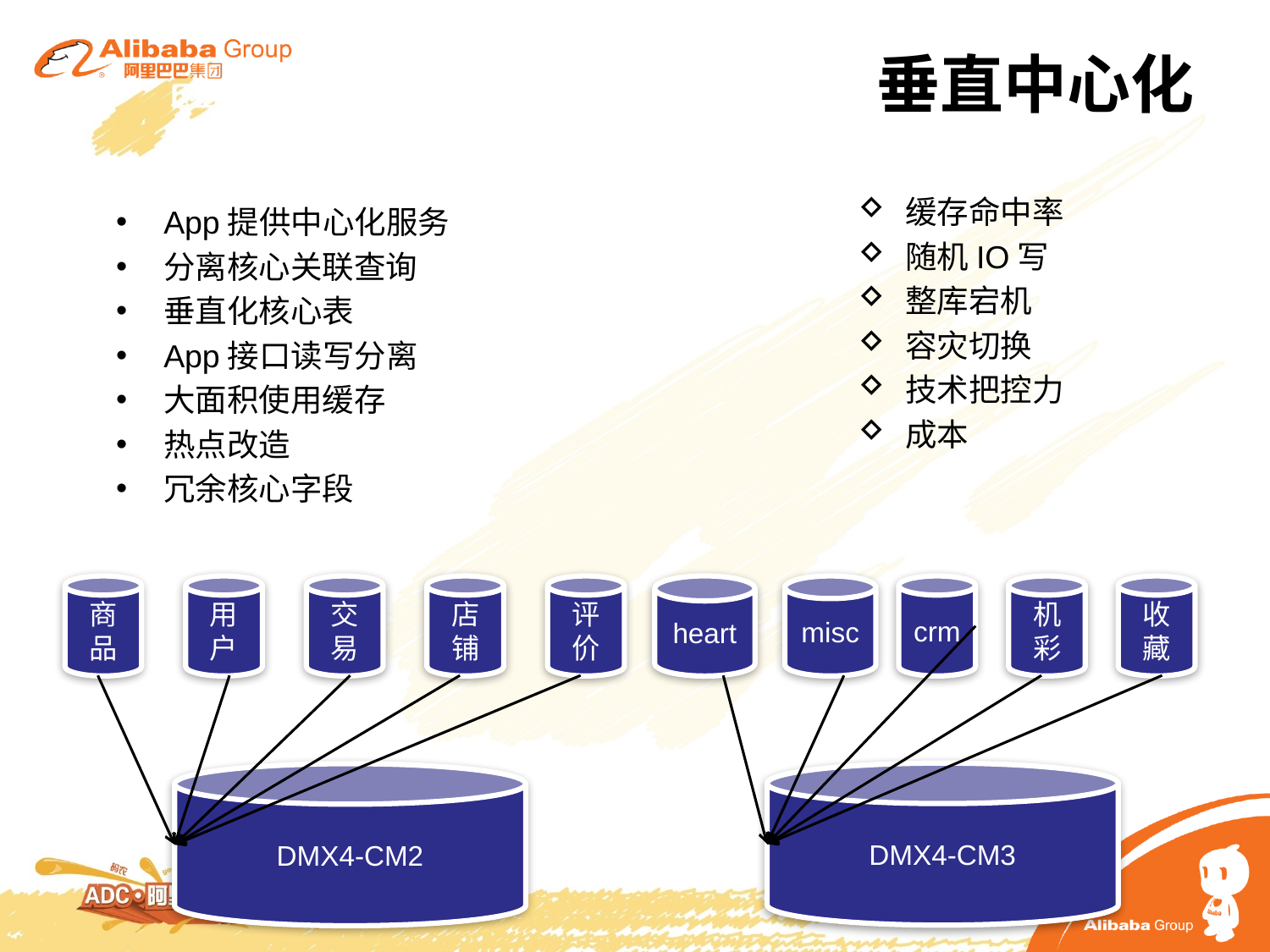

# 垂直中心化
缓存命中率
随机IO写
整库宕机
容灾切换
技术把控力
成本
App提供中心化服务
分离核心关联查询
垂直化核心表
App接口读写分离
大面积使用缓存
热点改造
冗余核心字段
商品
用户
交易
店铺
评价
heart
misc
crm
机彩
收藏
DMX4-CM3
DMX4-CM2